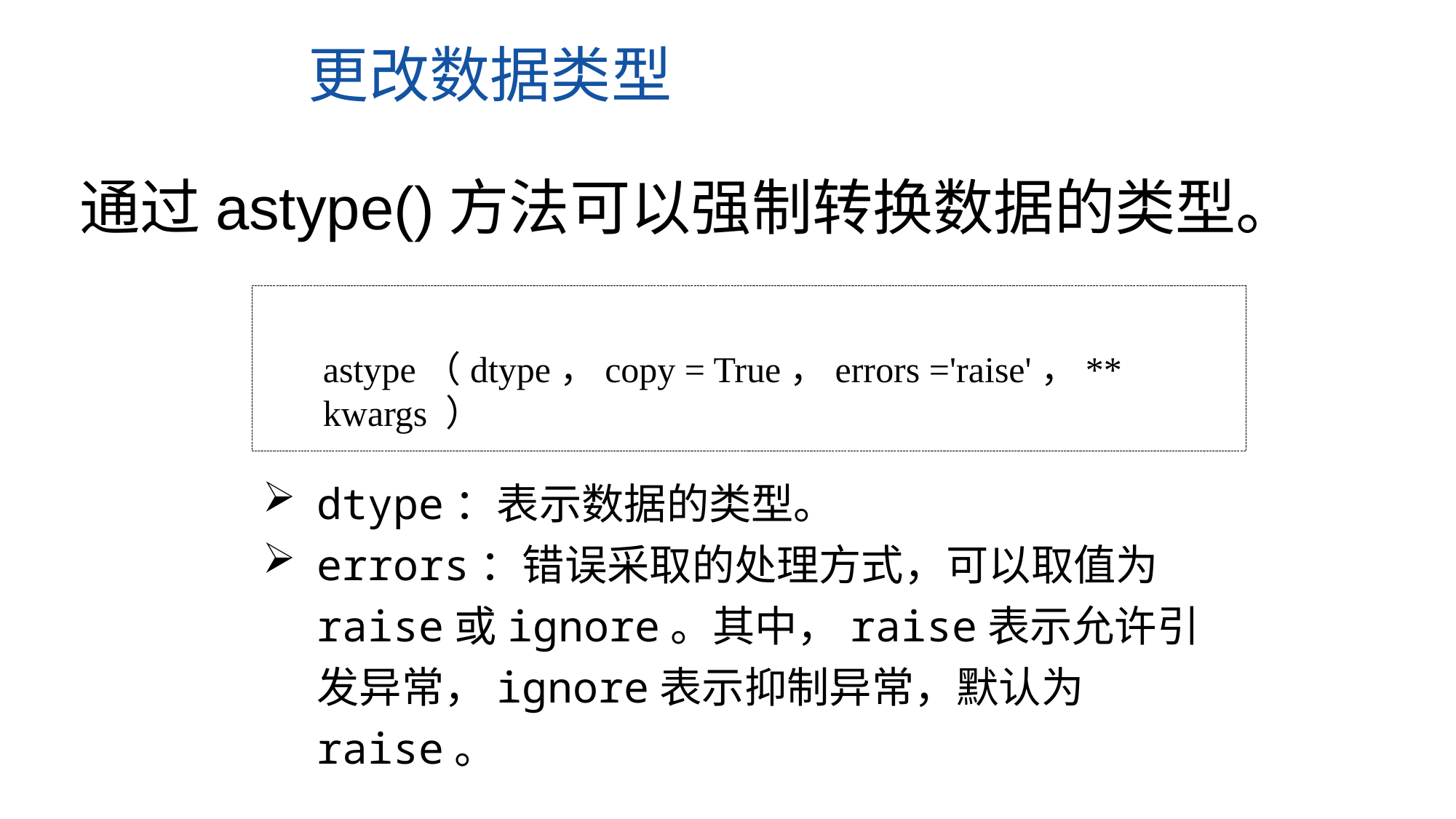

更改数据类型
通过astype()方法可以强制转换数据的类型。

astype（dtype，copy = True，errors ='raise'，** kwargs ）
dtype：表示数据的类型。
errors：错误采取的处理方式，可以取值为raise或ignore。其中，raise表示允许引发异常，ignore表示抑制异常，默认为raise。